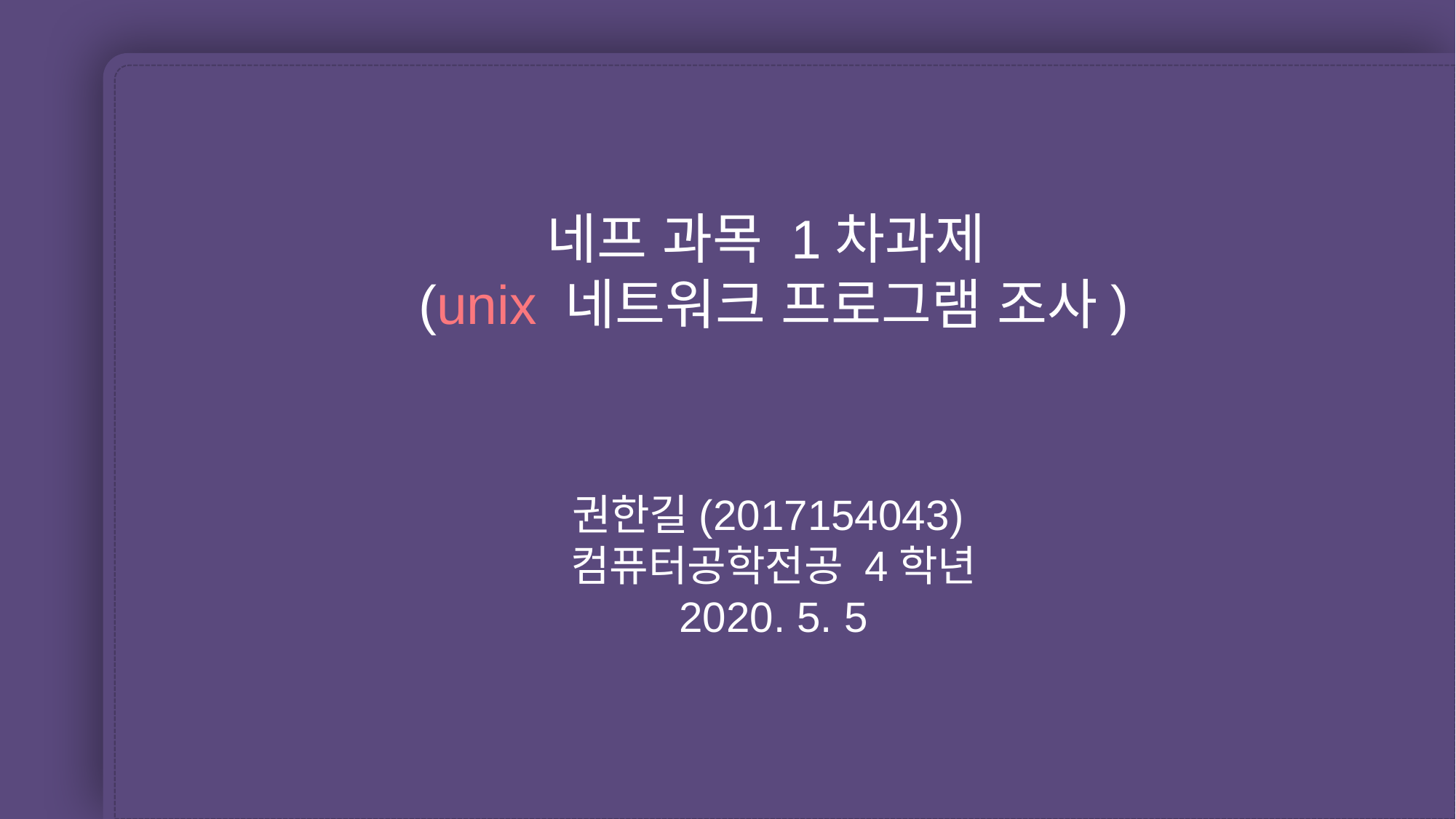

네프 과목 1차과제
(unix 네트워크 프로그램 조사)

권한길(2017154043)
컴퓨터공학전공 4학년
 2020. 5. 5